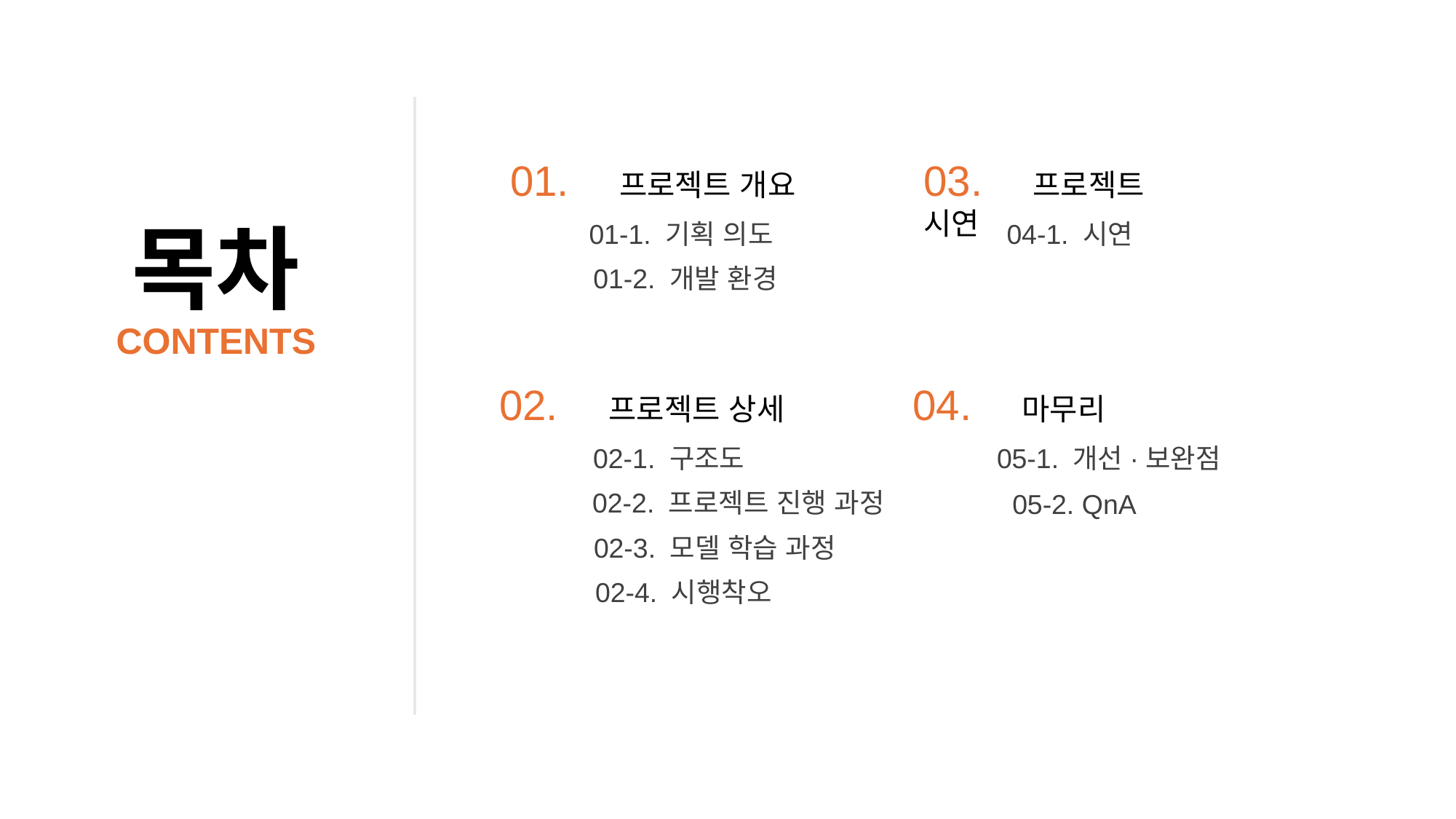

01.	프로젝트 개요
03.	프로젝트 시연
목차
01-1. 기획 의도
04-1. 시연
01-2. 개발 환경
CONTENTS
02.	프로젝트 상세
04.	마무리
02-1. 구조도
05-1. 개선·보완점
02-2. 프로젝트 진행 과정
05-2. QnA
02-3. 모델 학습 과정
02-4. 시행착오